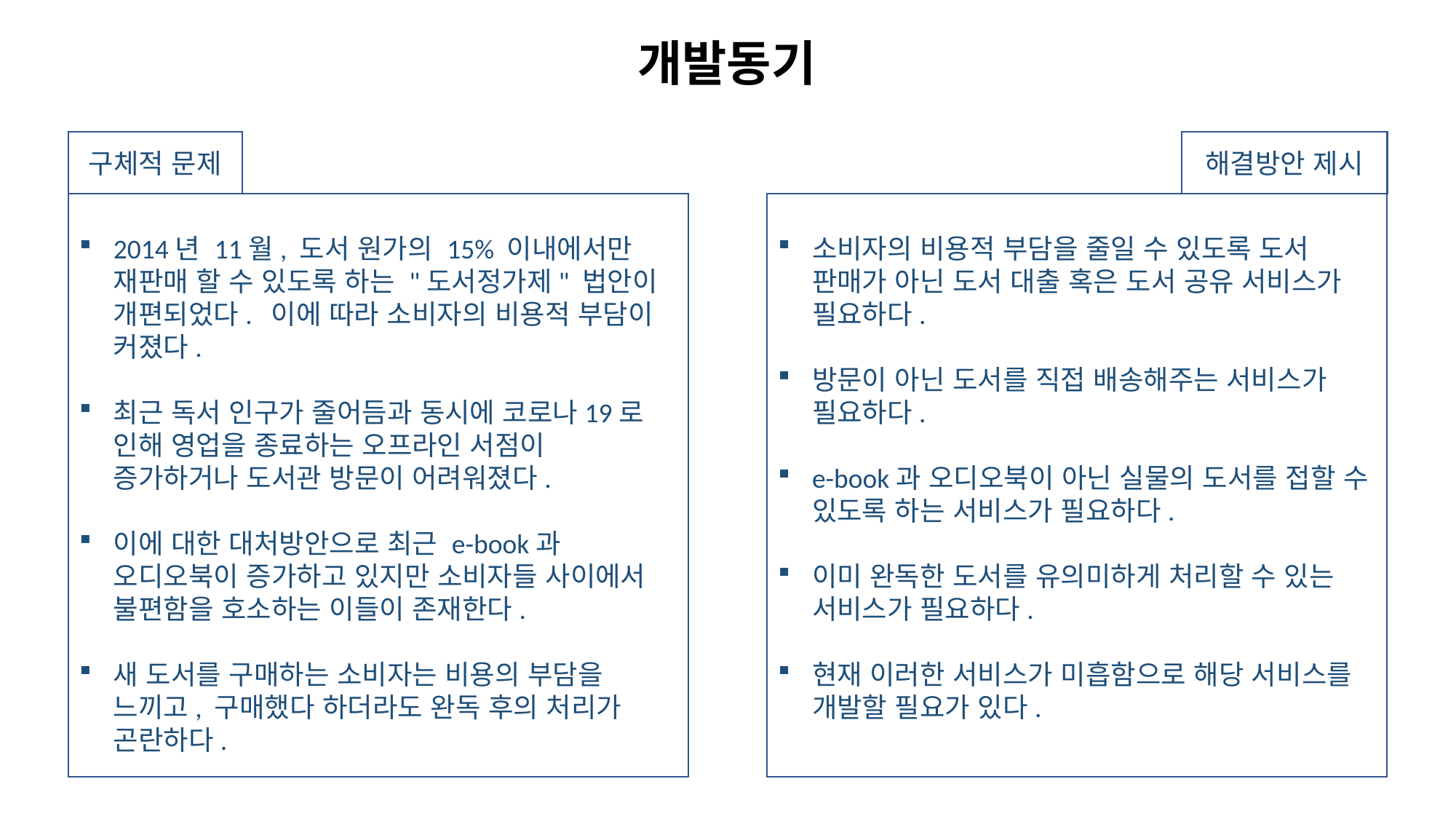

개발동기
해결방안 제시
구체적 문제

소비자의 비용적 부담을 줄일 수 있도록 도서 판매가 아닌 도서 대출 혹은 도서 공유 서비스가 필요하다.

방문이 아닌 도서를 직접 배송해주는 서비스가 필요하다.

e-book과 오디오북이 아닌 실물의 도서를 접할 수 있도록 하는 서비스가 필요하다.

이미 완독한 도서를 유의미하게 처리할 수 있는 서비스가 필요하다.

현재 이러한 서비스가 미흡함으로 해당 서비스를 개발할 필요가 있다.

2014년 11월, 도서 원가의 15% 이내에서만 재판매 할 수 있도록 하는 "도서정가제" 법안이 개편되었다.  이에 따라 소비자의 비용적 부담이 커졌다.

최근 독서 인구가 줄어듬과 동시에 코로나19로 인해 영업을 종료하는 오프라인 서점이 증가하거나 도서관 방문이 어려워졌다.

이에 대한 대처방안으로 최근 e-book과 오디오북이 증가하고 있지만 소비자들 사이에서 불편함을 호소하는 이들이 존재한다.

새 도서를 구매하는 소비자는 비용의 부담을 느끼고, 구매했다 하더라도 완독 후의 처리가 곤란하다.